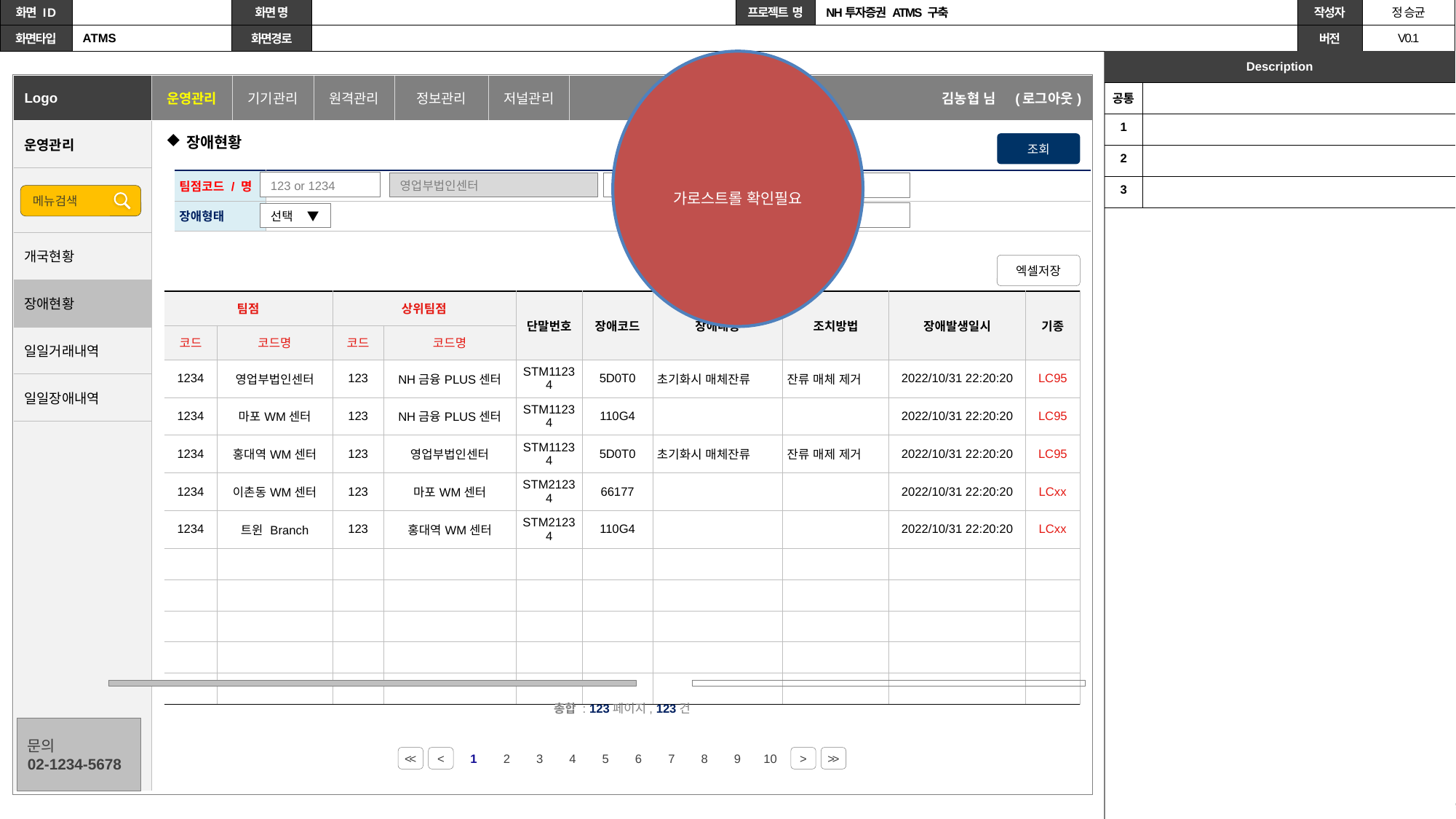

가로스트롤 확인필요
| Description |  |
| --- | --- |
| 공통 |  |
| 1 |  |
| 2 |  |
| 3 |  |
| Logo | 운영관리 | 기기관리 | 원격관리 | 정보관리 | 저널관리 |  | 김농협 님 (로그아웃) |
| --- | --- | --- | --- | --- | --- | --- | --- |
| 운영관리 |  |
| --- | --- |
|  |  |
|  |  |
| 개국현황 |  |
| 장애현황 |  |
| 일일거래내역 |  |
| 일일장애내역 |  |
|  |  |
장애현황
조회
| 팀점코드 / 명 |  | 단말번호 |  |
| --- | --- | --- | --- |
| 장애형태 |  | 기종 |  |
123 or 1234
영업부법인센터
찾기
선택                 ▼
메뉴검색

선택                 ▼
선택    ▼
엑셀저장
| 팀점 |  | 상위팀점 |  | 단말번호 | 장애코드 | 장애내용 | 조치방법 | 장애발생일시 | 기종 |
| --- | --- | --- | --- | --- | --- | --- | --- | --- | --- |
| 코드 | 코드명 | 코드 | 코드명 |  |  |  |  |  |  |
| 1234 | 영업부법인센터 | 123 | NH금융PLUS센터 | STM11234 | 5D0T0 | 초기화시 매체잔류 | 잔류 매체 제거 | 2022/10/31 22:20:20 | LC95 |
| 1234 | 마포WM센터 | 123 | NH금융PLUS센터 | STM11234 | 110G4 |  |  | 2022/10/31 22:20:20 | LC95 |
| 1234 | 홍대역WM센터 | 123 | 영업부법인센터 | STM11234 | 5D0T0 | 초기화시 매체잔류 | 잔류 매제 제거 | 2022/10/31 22:20:20 | LC95 |
| 1234 | 이촌동WM센터 | 123 | 마포WM센터 | STM21234 | 66177 |  |  | 2022/10/31 22:20:20 | LCxx |
| 1234 | 트윈 Branch | 123 | 홍대역WM센터 | STM21234 | 110G4 |  |  | 2022/10/31 22:20:20 | LCxx |
|  |  |  |  |  |  |  |  |  |  |
|  |  |  |  |  |  |  |  |  |  |
|  |  |  |  |  |  |  |  |  |  |
|  |  |  |  |  |  |  |  |  |  |
|  |  |  |  |  |  |  |  |  |  |

총합 : 123페이지, 123건
문의
02-1234-5678
<<
<
1
2
3
4
5
6
7
8
9
10
>
>>